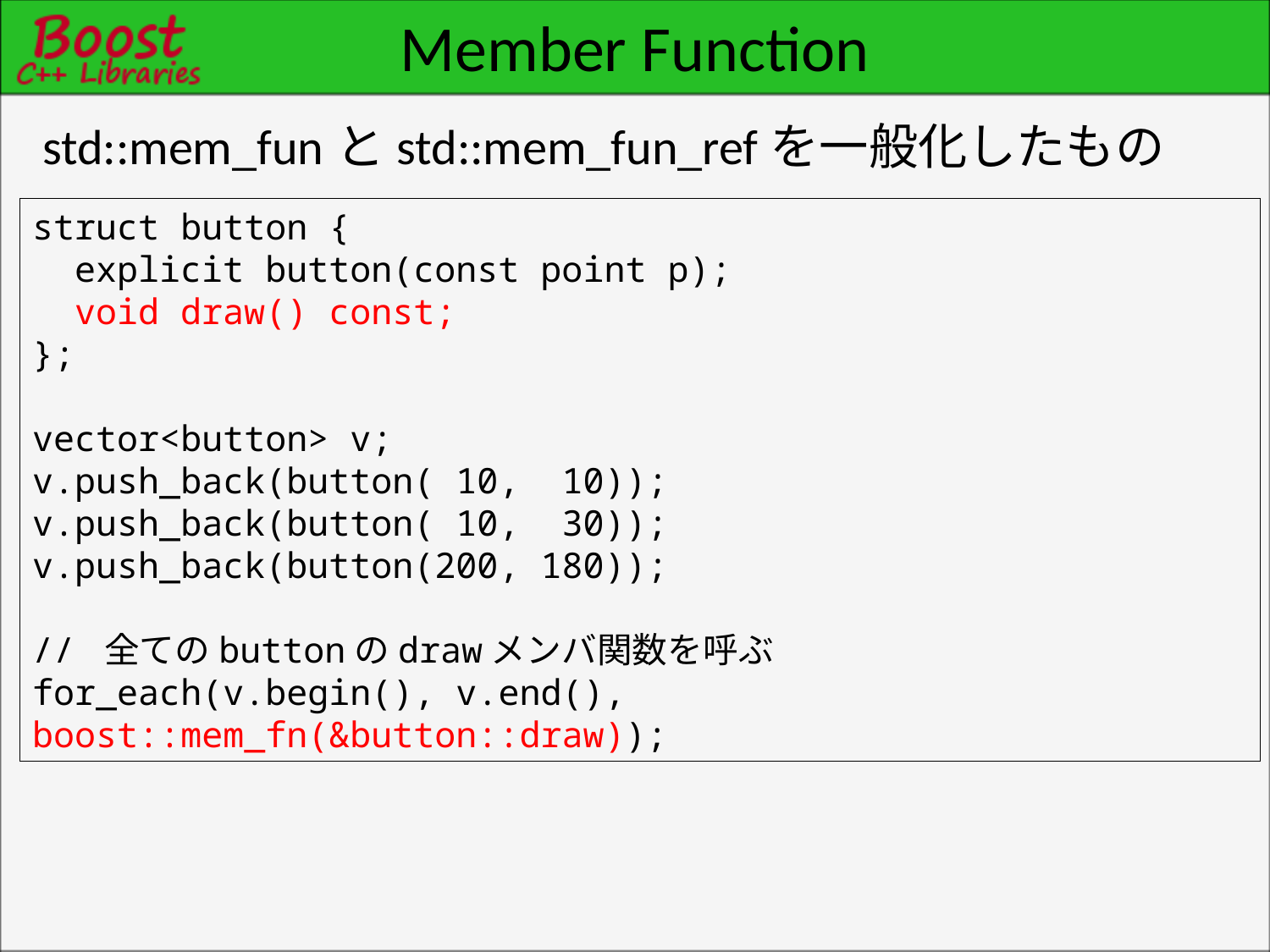

# Member Function
std::mem_funとstd::mem_fun_refを一般化したもの
struct button {
  explicit button(const point p);
  void draw() const;
};

vector<button> v;
v.push_back(button( 10,  10));
v.push_back(button( 10,  30));
v.push_back(button(200, 180));

// 全てのbuttonのdrawメンバ関数を呼ぶ
for_each(v.begin(), v.end(), boost::mem_fn(&button::draw));